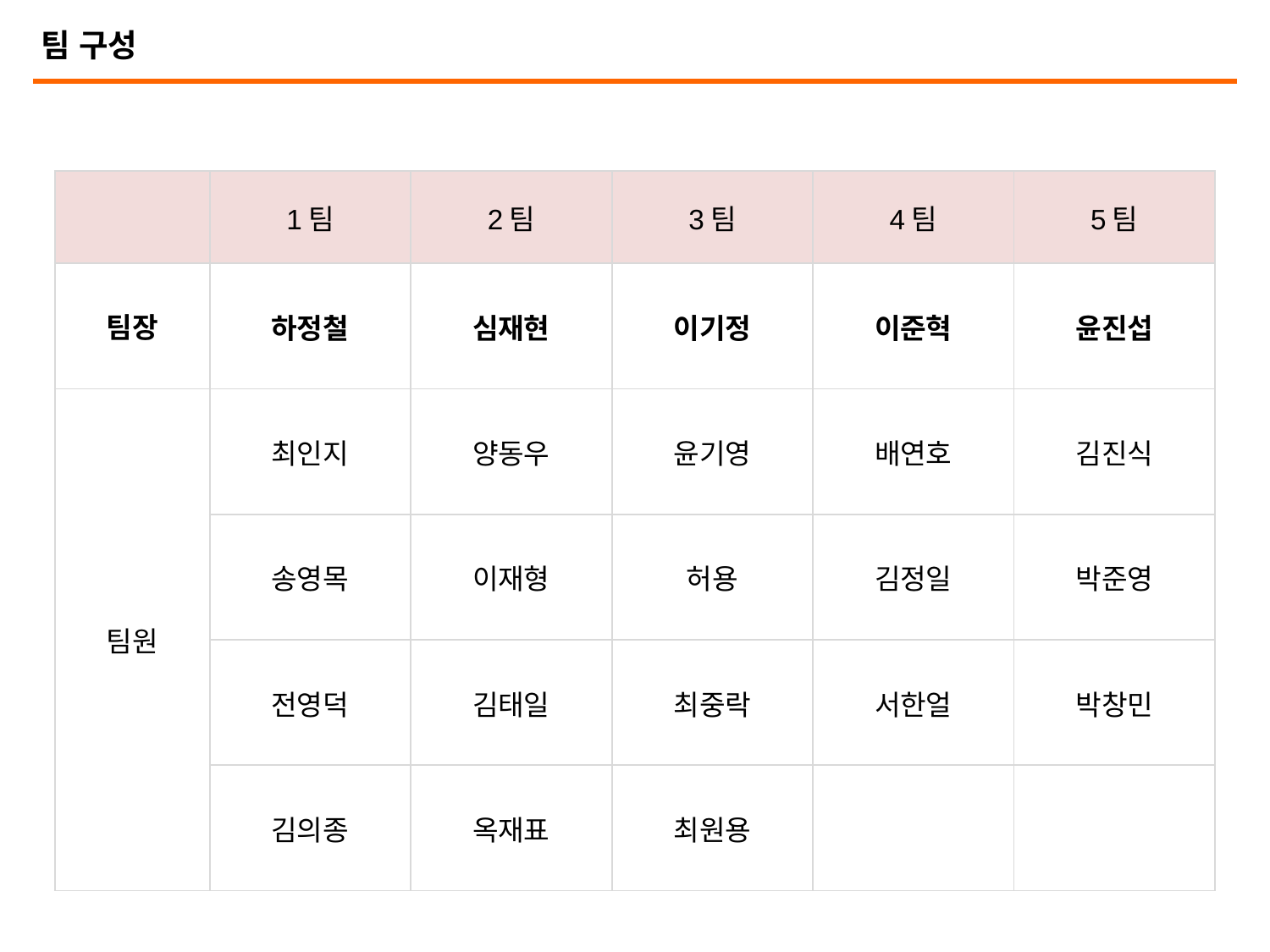

팀 구성
|  | 1팀 | 2팀 | 3팀 | 4팀 | 5팀 |
| --- | --- | --- | --- | --- | --- |
| 팀장 | 하정철 | 심재현 | 이기정 | 이준혁 | 윤진섭 |
| 팀원 | 최인지 | 양동우 | 윤기영 | 배연호 | 김진식 |
| 팀원 | 송영목 | 이재형 | 허용 | 김정일 | 박준영 |
|  | 전영덕 | 김태일 | 최중락 | 서한얼 | 박창민 |
|  | 김의종 | 옥재표 | 최원용 |  |  |